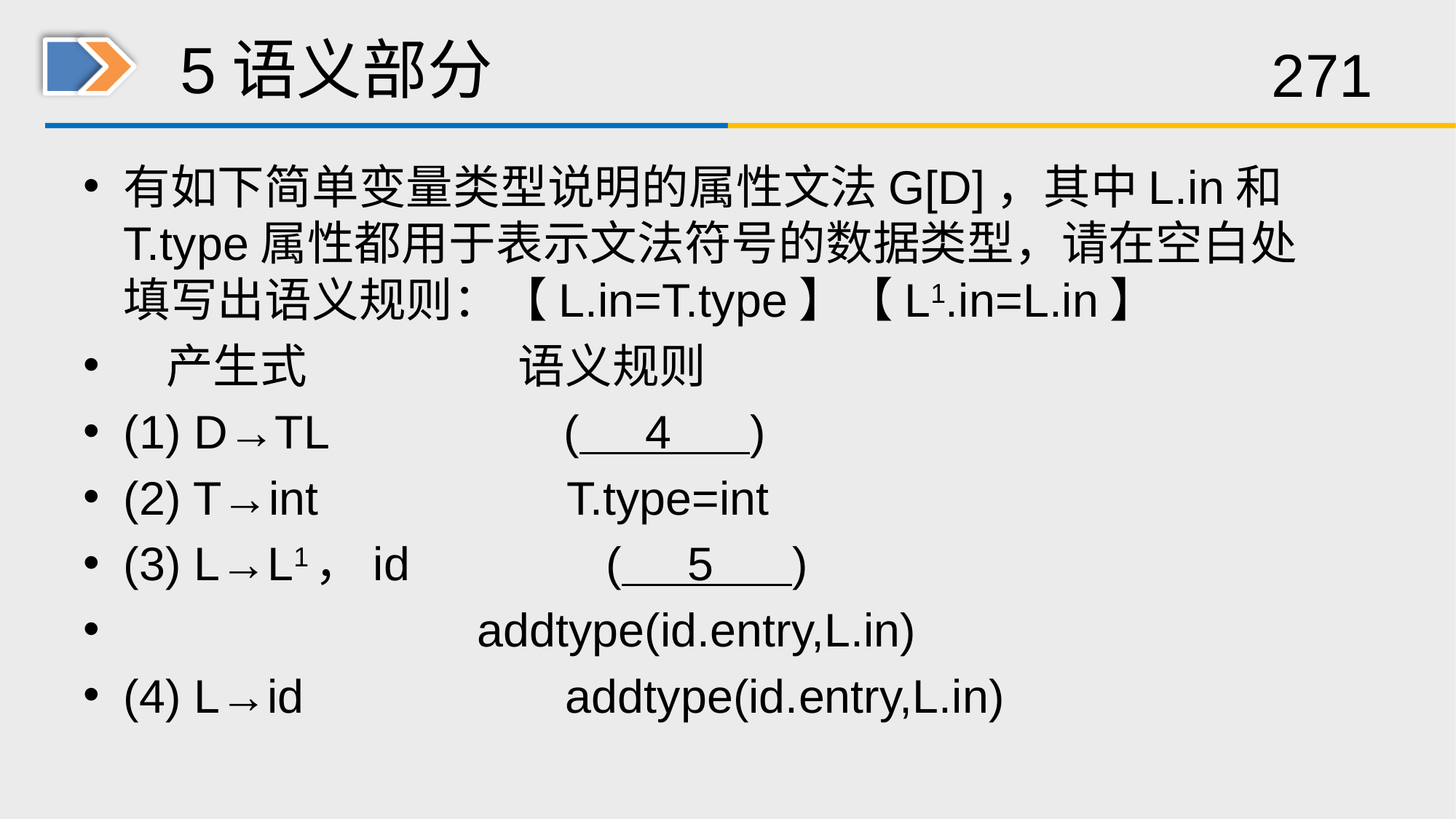

# 5语义部分
271
有如下简单变量类型说明的属性文法G[D]，其中L.in和T.type属性都用于表示文法符号的数据类型，请在空白处填写出语义规则：【L.in=T.type】【L1.in=L.in】
   产生式                    语义规则
(1) D→TL                  (     4      )
(2) T→int                   T.type=int
(3) L→L1，id               (     5      )
                           addtype(id.entry,L.in)
(4) L→id                    addtype(id.entry,L.in)